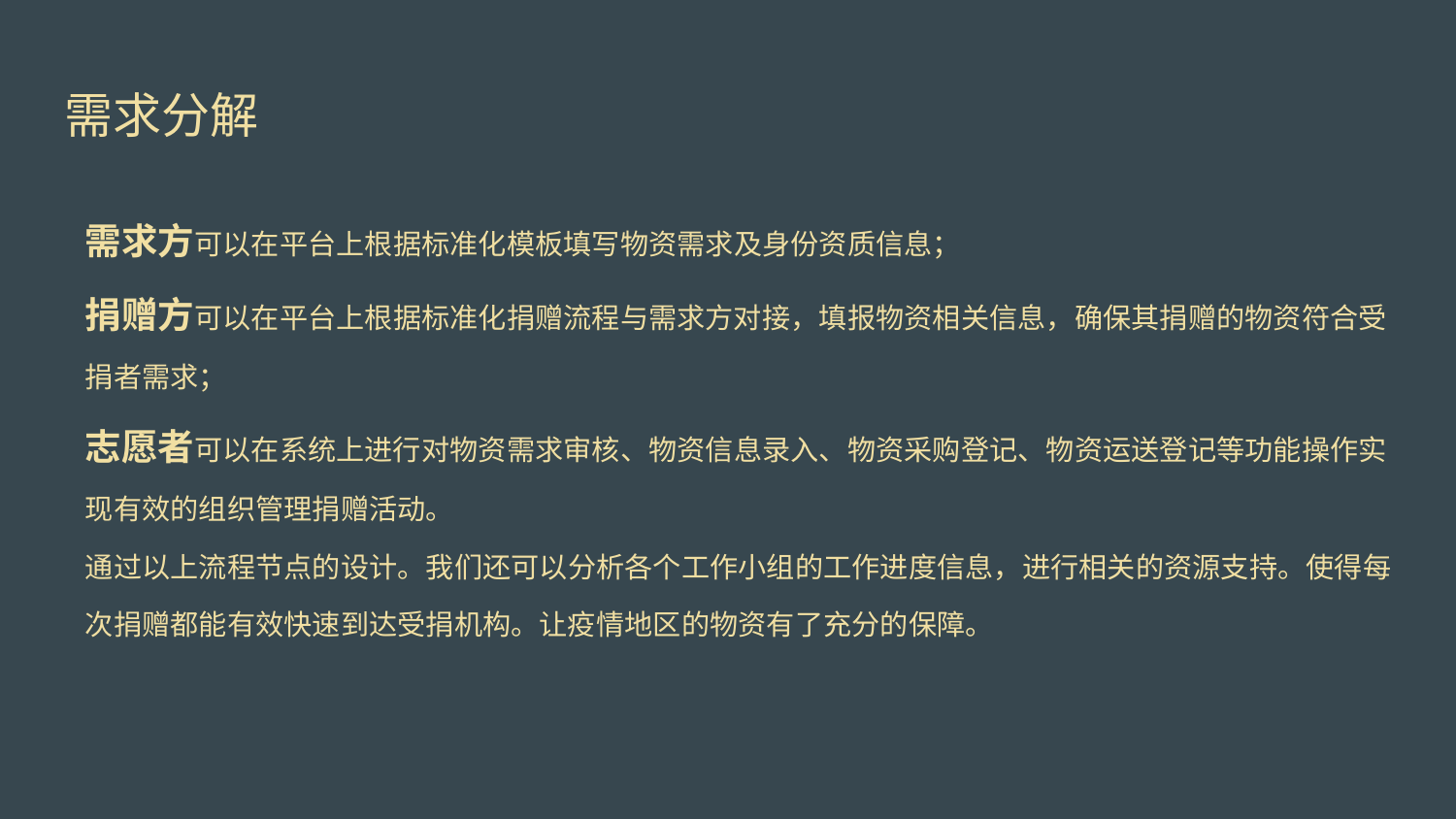

# 需求分解
需求方可以在平台上根据标准化模板填写物资需求及身份资质信息；
捐赠方可以在平台上根据标准化捐赠流程与需求方对接，填报物资相关信息，确保其捐赠的物资符合受捐者需求；
志愿者可以在系统上进行对物资需求审核、物资信息录入、物资采购登记、物资运送登记等功能操作实现有效的组织管理捐赠活动。
通过以上流程节点的设计。我们还可以分析各个工作小组的工作进度信息，进行相关的资源支持。使得每次捐赠都能有效快速到达受捐机构。让疫情地区的物资有了充分的保障。